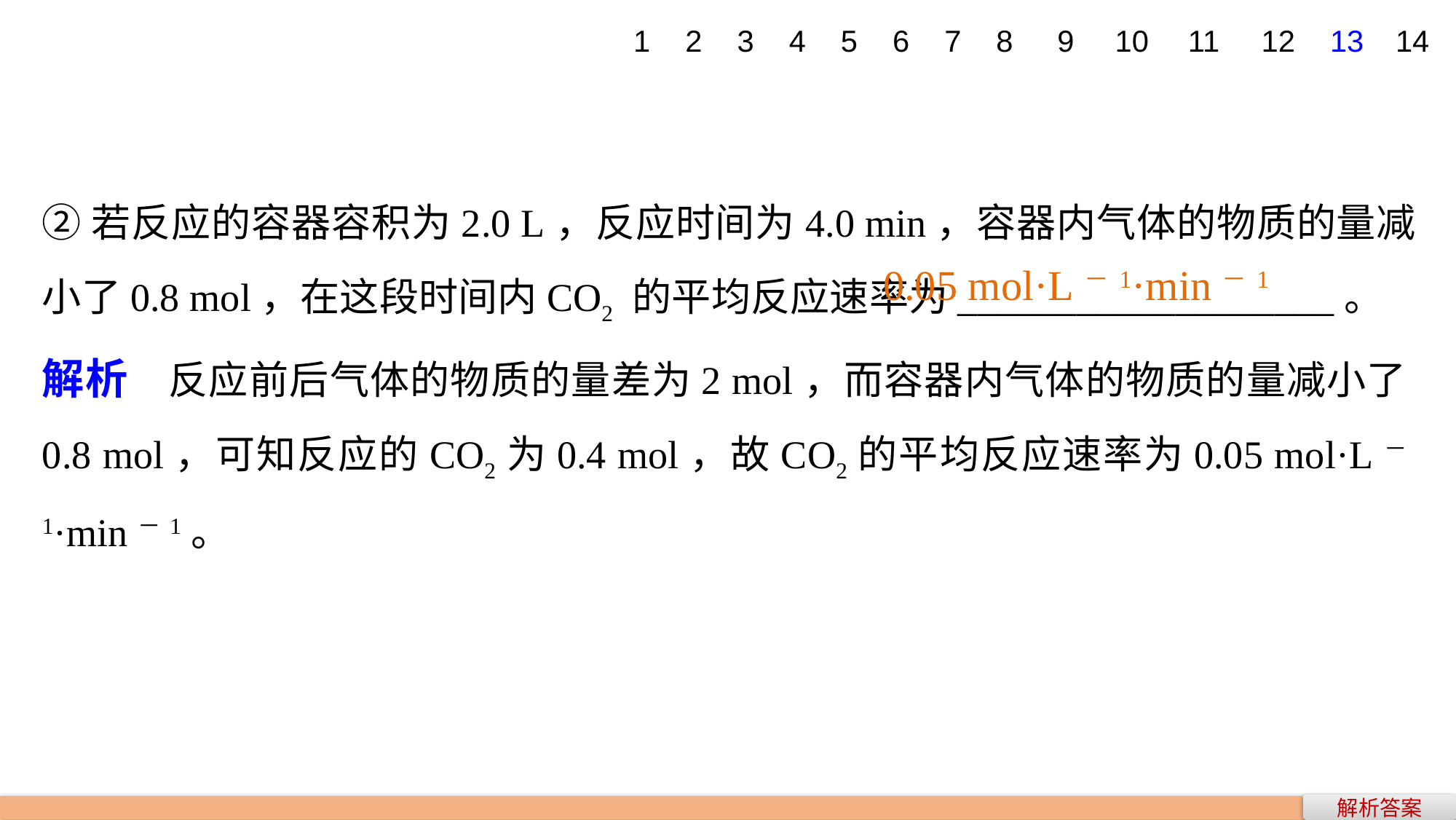

1
2
3
4
5
6
7
8
9
10
11
12
13
14
②若反应的容器容积为2.0 L，反应时间为4.0 min，容器内气体的物质的量减小了0.8 mol，在这段时间内CO2 的平均反应速率为___________________。
解析　反应前后气体的物质的量差为2 mol，而容器内气体的物质的量减小了0.8 mol，可知反应的CO2为0.4 mol，故CO2的平均反应速率为0.05 mol·L－1·min－1。
0.05 mol·L－1·min－1
解析答案